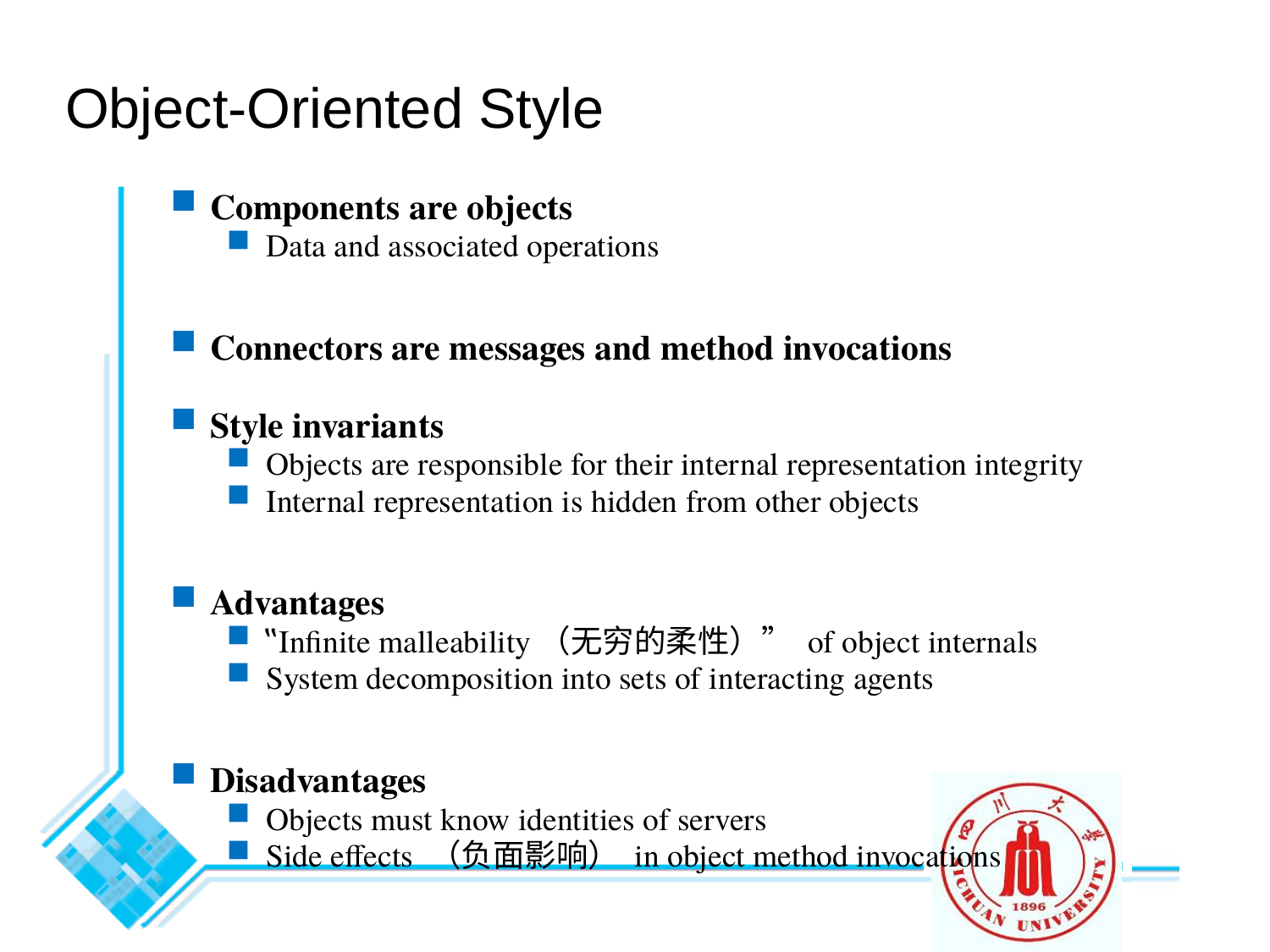

Object-Oriented Style
Components are objects
Data and associated operations

Connectors are messages and method invocations

Style invariants
Objects are responsible for their internal representation integrity
Internal representation is hidden from other objects

Advantages
“Infinite malleability（无穷的柔性）” of object internals
System decomposition into sets of interacting agents

Disadvantages
Objects must know identities of servers
Side effects （负面影响） in object method invocations